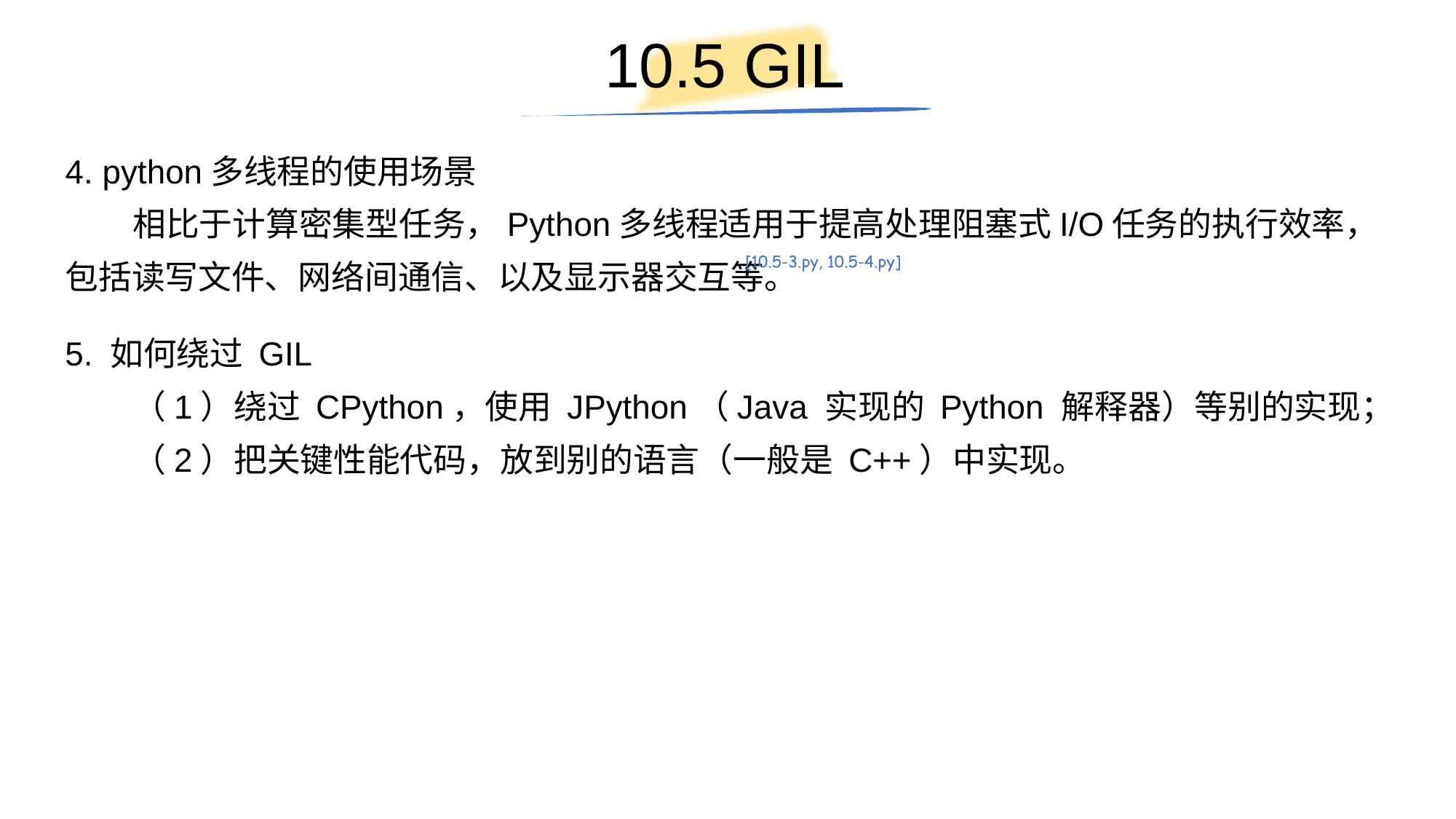

# 10.5 GIL

4. python多线程的使用场景
        相比于计算密集型任务，Python多线程适用于提高处理阻塞式I/O任务的执行效率，包括读写文件、网络间通信、以及显示器交互等。
[10.5-3.py, 10.5-4.py]
5. 如何绕过 GIL
        （1）绕过 CPython，使用 JPython（Java 实现的 Python 解释器）等别的实现；
        （2）把关键性能代码，放到别的语言（一般是 C++）中实现。